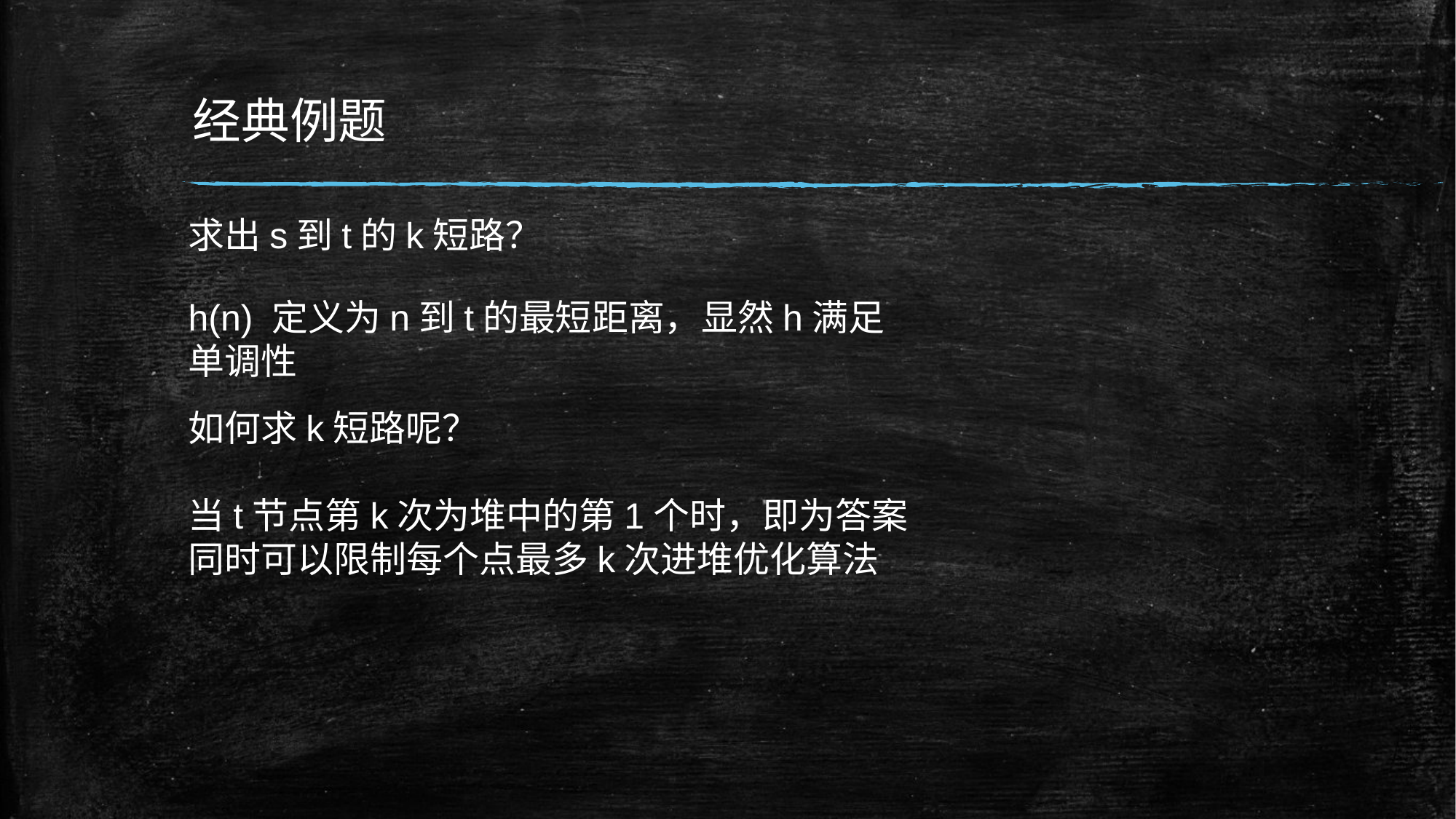

# 经典例题
求出s到t的k短路？
h(n) 定义为n到t的最短距离，显然h满足单调性
如何求k短路呢？
当t节点第k次为堆中的第1个时，即为答案
同时可以限制每个点最多k次进堆优化算法